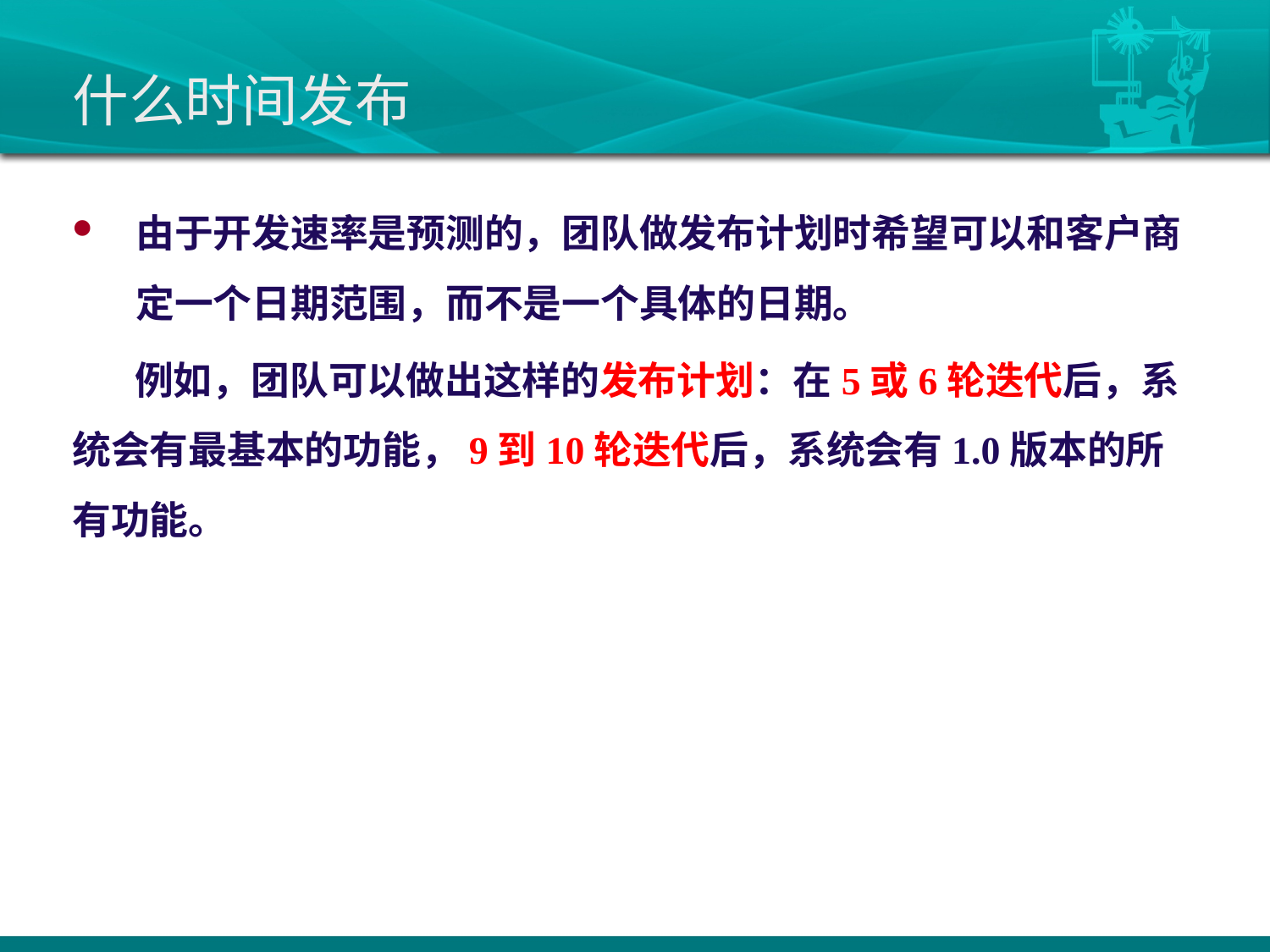

# 什么时间发布
由于开发速率是预测的，团队做发布计划时希望可以和客户商定一个日期范围，而不是一个具体的日期。
      例如，团队可以做出这样的发布计划：在5或6轮迭代后，系统会有最基本的功能，9到10轮迭代后，系统会有1.0版本的所有功能。